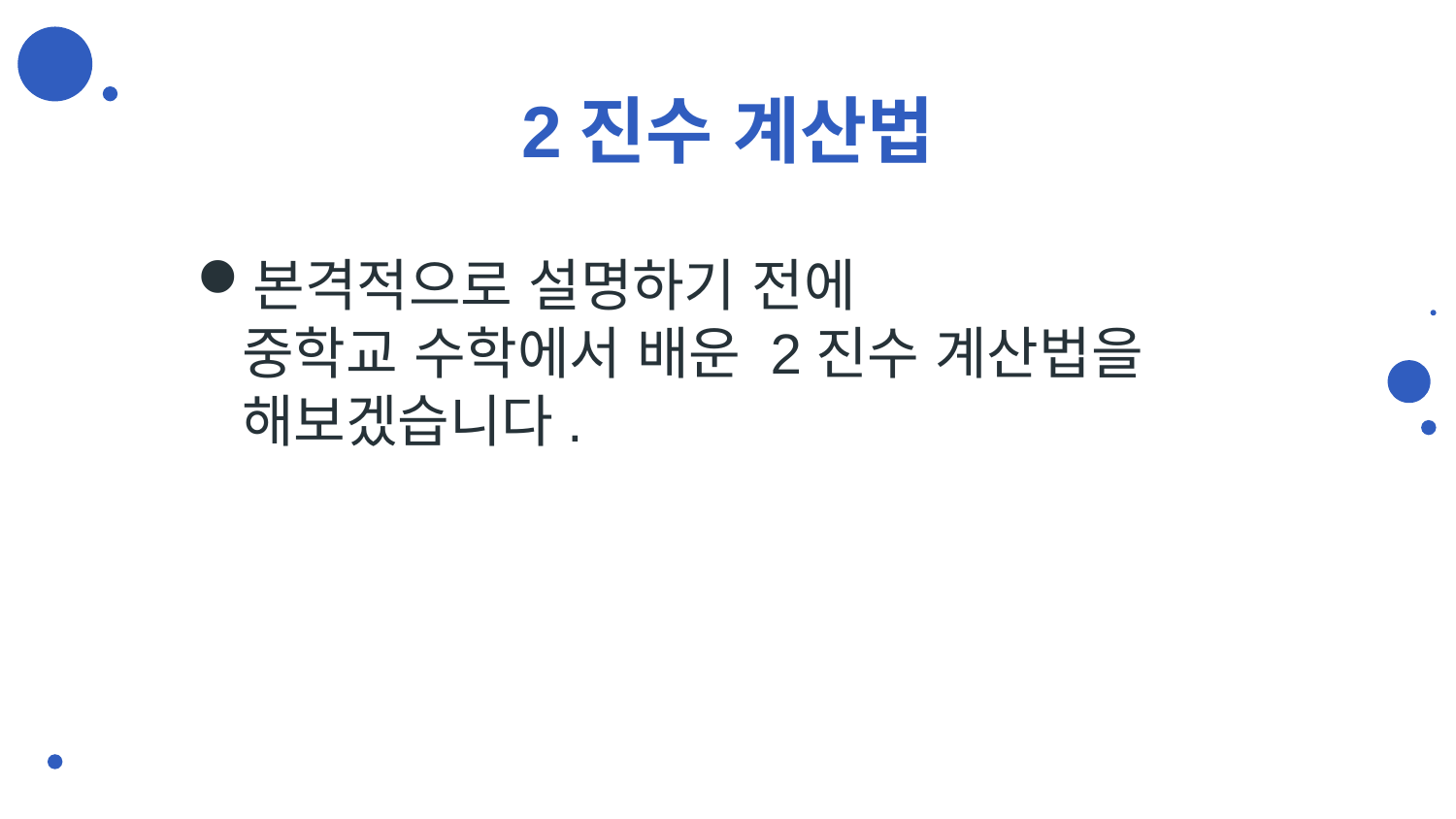

# 2진수 계산법
본격적으로 설명하기 전에
중학교 수학에서 배운 2진수 계산법을 해보겠습니다.